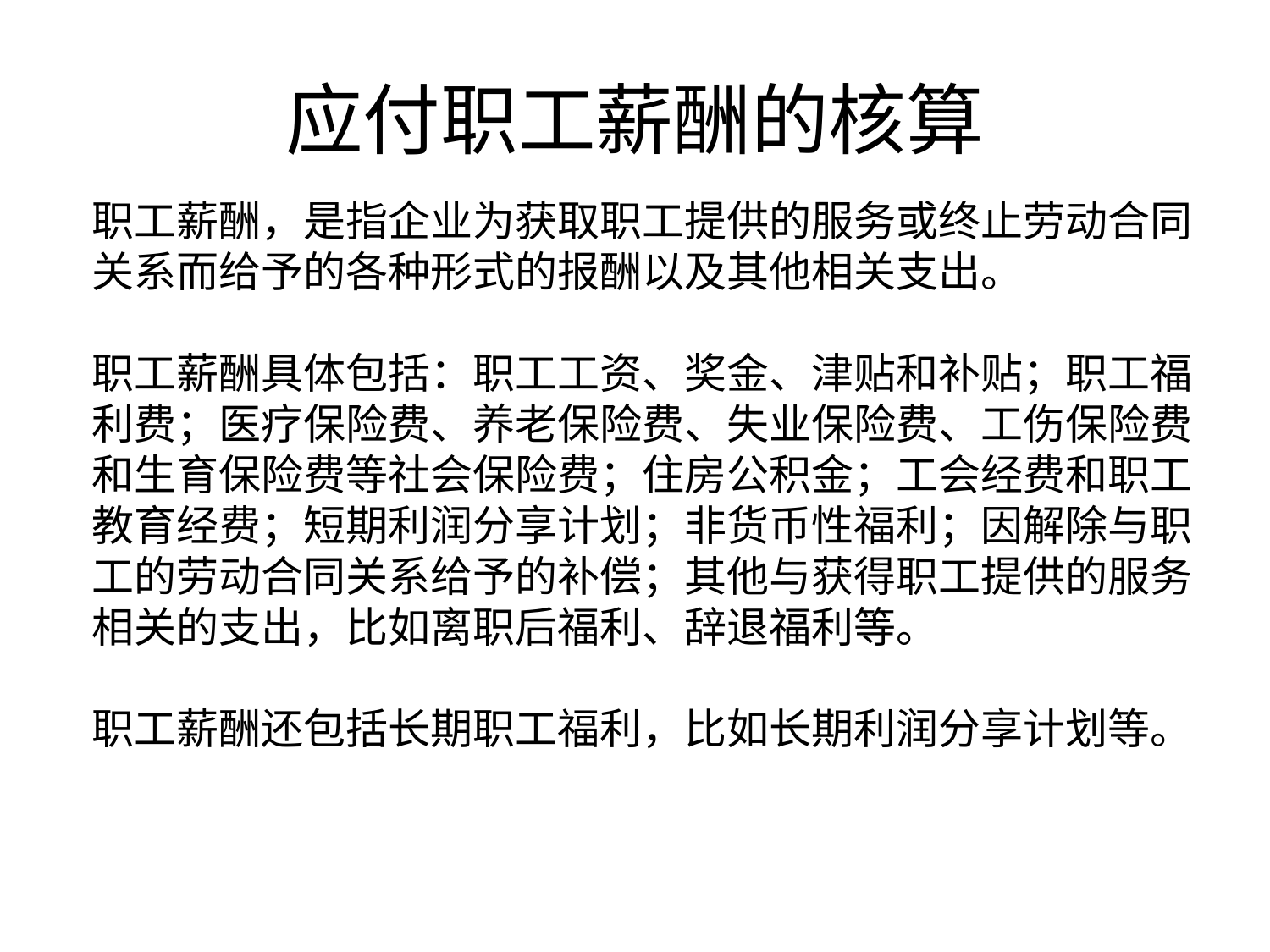

# 应付职工薪酬的核算
职工薪酬，是指企业为获取职工提供的服务或终止劳动合同关系而给予的各种形式的报酬以及其他相关支出。

职工薪酬具体包括：职工工资、奖金、津贴和补贴；职工福利费；医疗保险费、养老保险费、失业保险费、工伤保险费和生育保险费等社会保险费；住房公积金；工会经费和职工教育经费；短期利润分享计划；非货币性福利；因解除与职工的劳动合同关系给予的补偿；其他与获得职工提供的服务相关的支出，比如离职后福利、辞退福利等。

职工薪酬还包括长期职工福利，比如长期利润分享计划等。